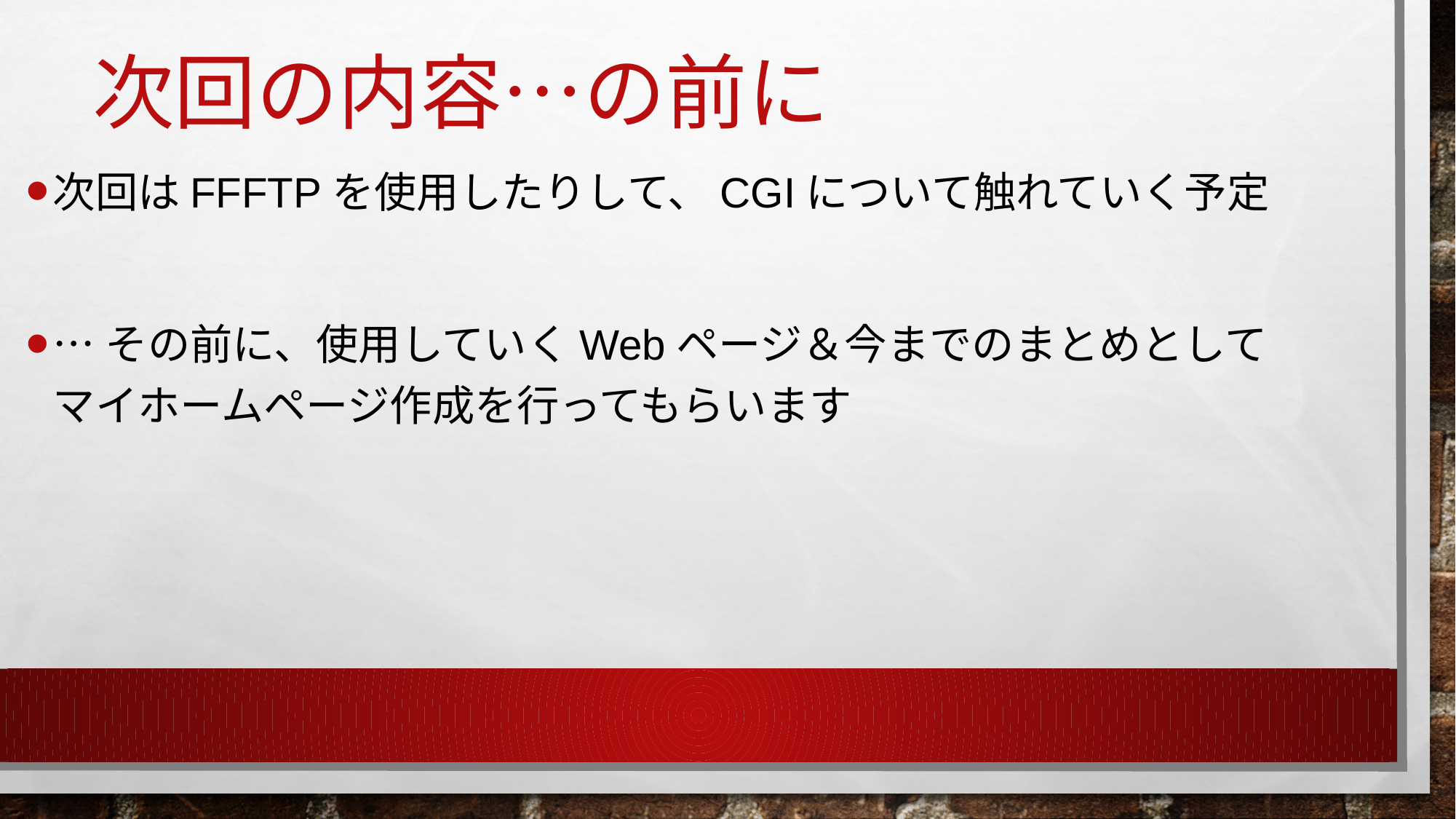

# 次回の内容…の前に
次回はFFFTPを使用したりして、CGIについて触れていく予定

…その前に、使用していくWebページ＆今までのまとめとして
マイホームページ作成を行ってもらいます